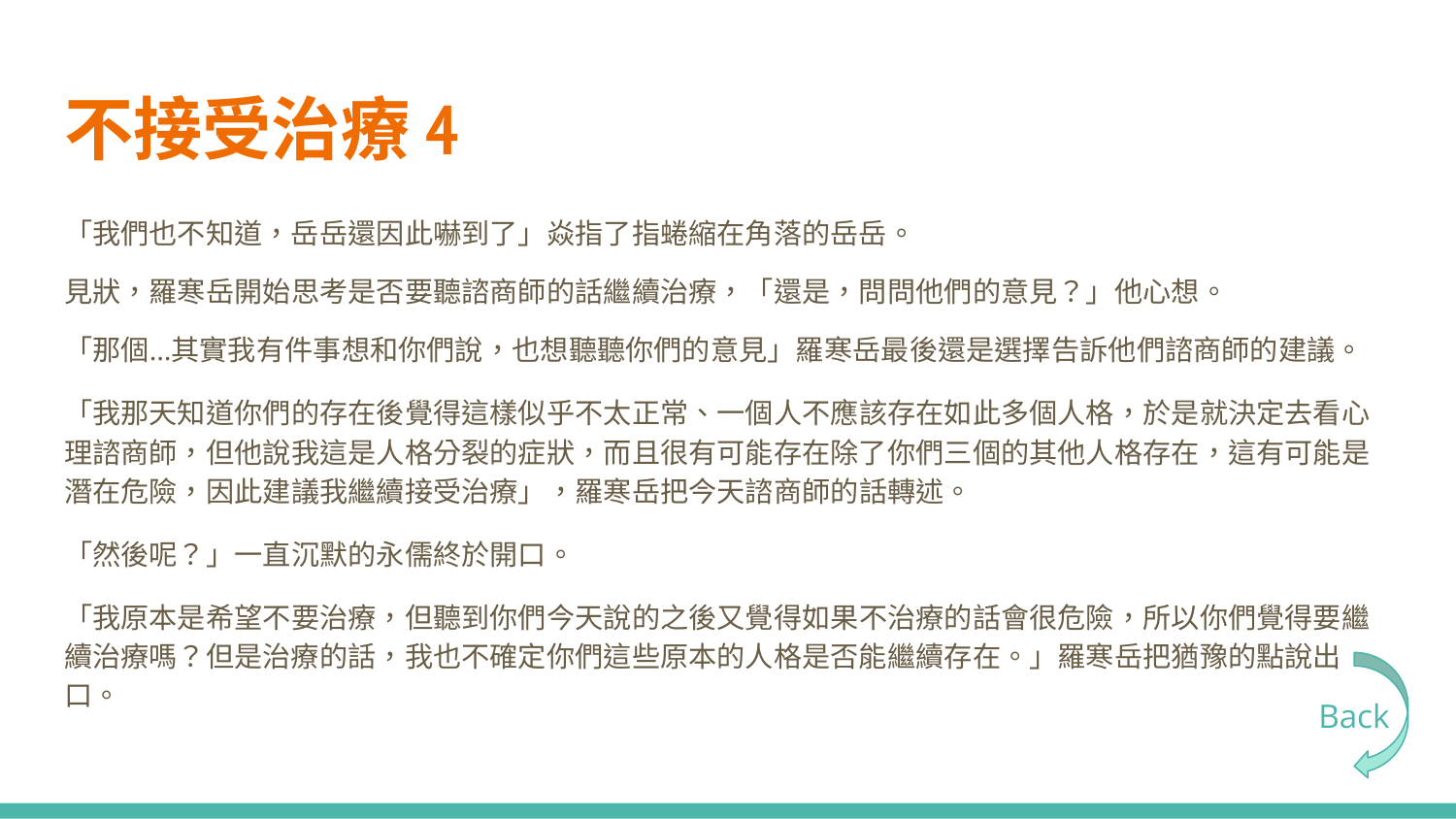

# 不接受治療4
「我們也不知道，岳岳還因此嚇到了」焱指了指蜷縮在角落的岳岳。
見狀，羅寒岳開始思考是否要聽諮商師的話繼續治療，「還是，問問他們的意見？」他心想。
「那個…其實我有件事想和你們說，也想聽聽你們的意見」羅寒岳最後還是選擇告訴他們諮商師的建議。
「我那天知道你們的存在後覺得這樣似乎不太正常、一個人不應該存在如此多個人格，於是就決定去看心理諮商師，但他說我這是人格分裂的症狀，而且很有可能存在除了你們三個的其他人格存在，這有可能是潛在危險，因此建議我繼續接受治療」，羅寒岳把今天諮商師的話轉述。
「然後呢？」一直沉默的永儒終於開口。
「我原本是希望不要治療，但聽到你們今天說的之後又覺得如果不治療的話會很危險，所以你們覺得要繼續治療嗎？但是治療的話，我也不確定你們這些原本的人格是否能繼續存在。」羅寒岳把猶豫的點說出口。

Back